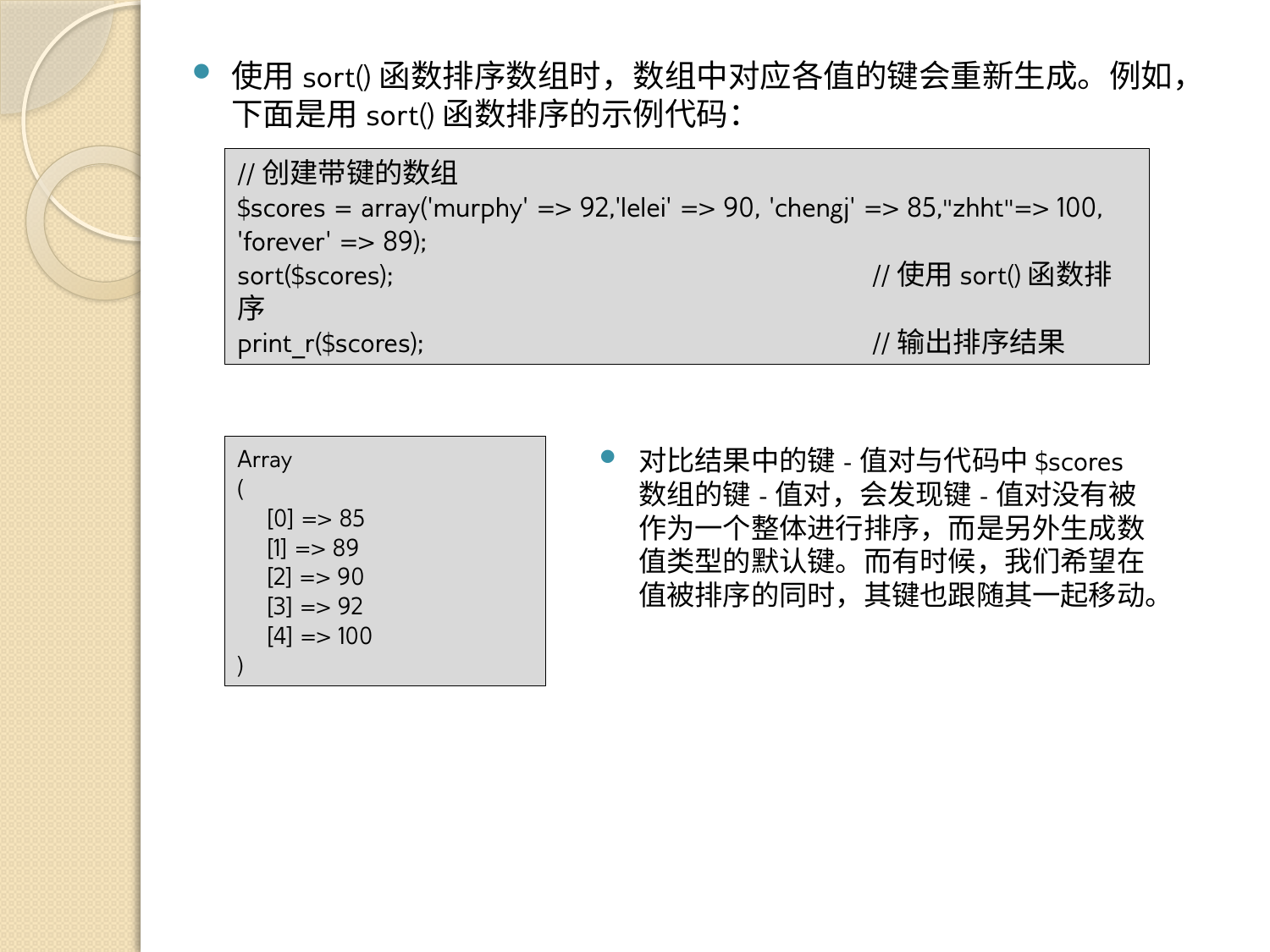

使用sort()函数排序数组时，数组中对应各值的键会重新生成。例如，下面是用sort()函数排序的示例代码：
//创建带键的数组
$scores = array('murphy' => 92,'lelei' => 90, 'chengj' => 85,"zhht"=> 100, 'forever' => 89);
sort($scores);				//使用sort()函数排序
print_r($scores);				//输出排序结果
Array
(
    [0] => 85
    [1] => 89
    [2] => 90
    [3] => 92
    [4] => 100
)
对比结果中的键-值对与代码中$scores数组的键-值对，会发现键-值对没有被作为一个整体进行排序，而是另外生成数值类型的默认键。而有时候，我们希望在值被排序的同时，其键也跟随其一起移动。